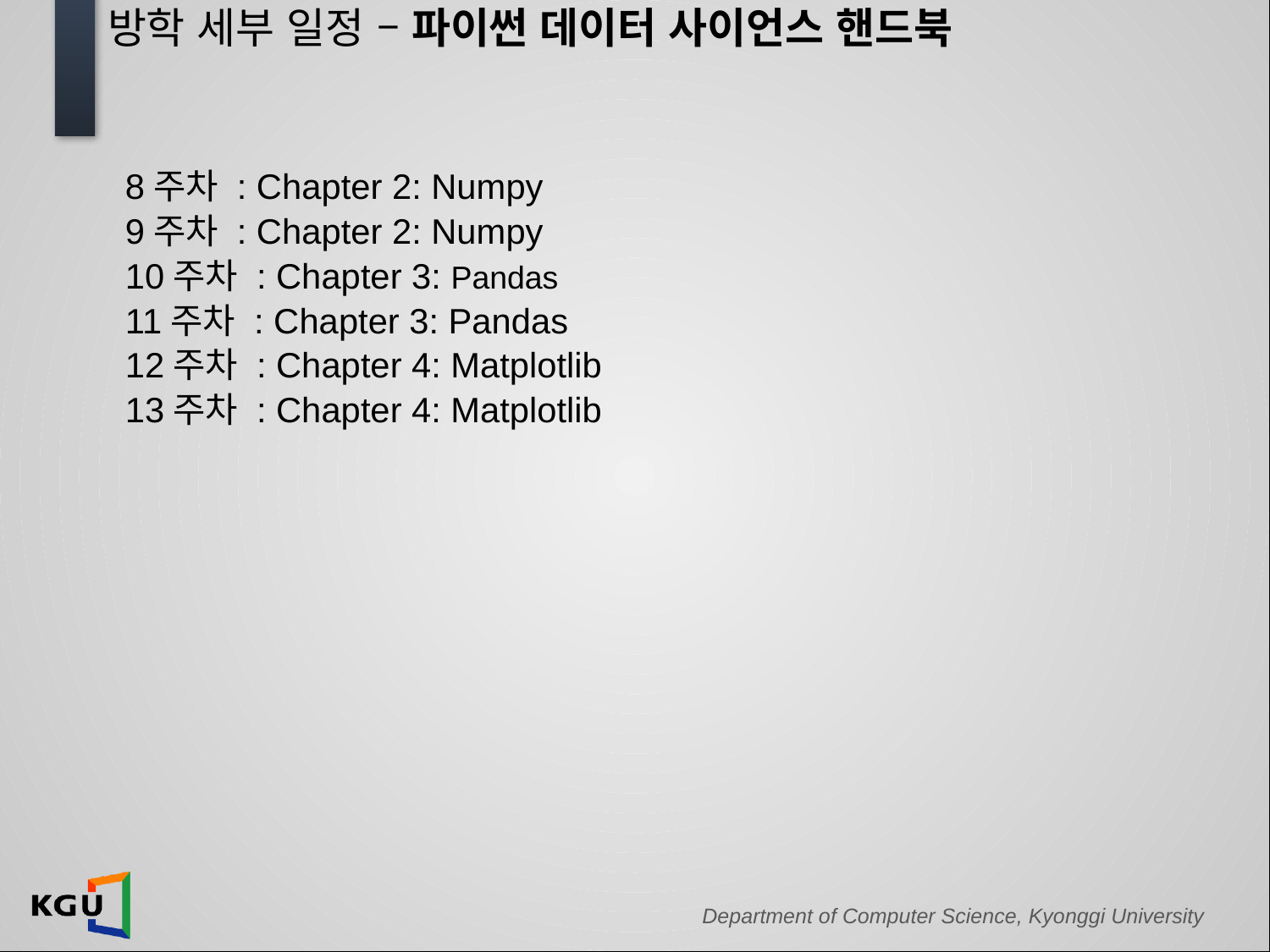

# 방학 세부 일정 – 파이썬 데이터 사이언스 핸드북
8주차 : Chapter 2: Numpy
9주차 : Chapter 2: Numpy
10주차 : Chapter 3: Pandas
11주차 : Chapter 3: Pandas
12주차 : Chapter 4: Matplotlib
13주차 : Chapter 4: Matplotlib